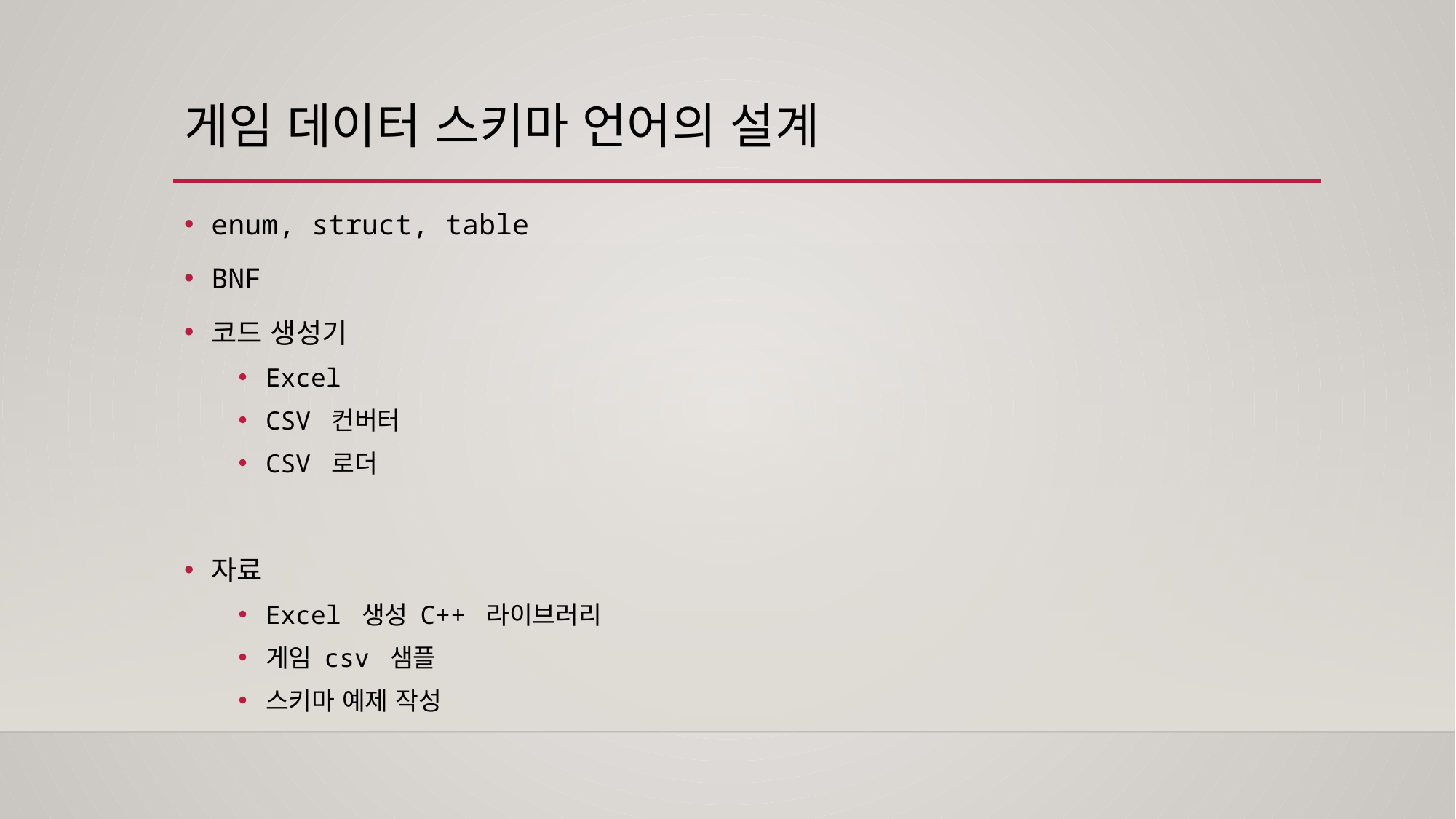

# 게임 데이터 스키마 언어의 설계
enum, struct, table
BNF
코드 생성기
Excel
CSV 컨버터
CSV 로더

자료
Excel 생성 C++ 라이브러리
게임 csv 샘플
스키마 예제 작성